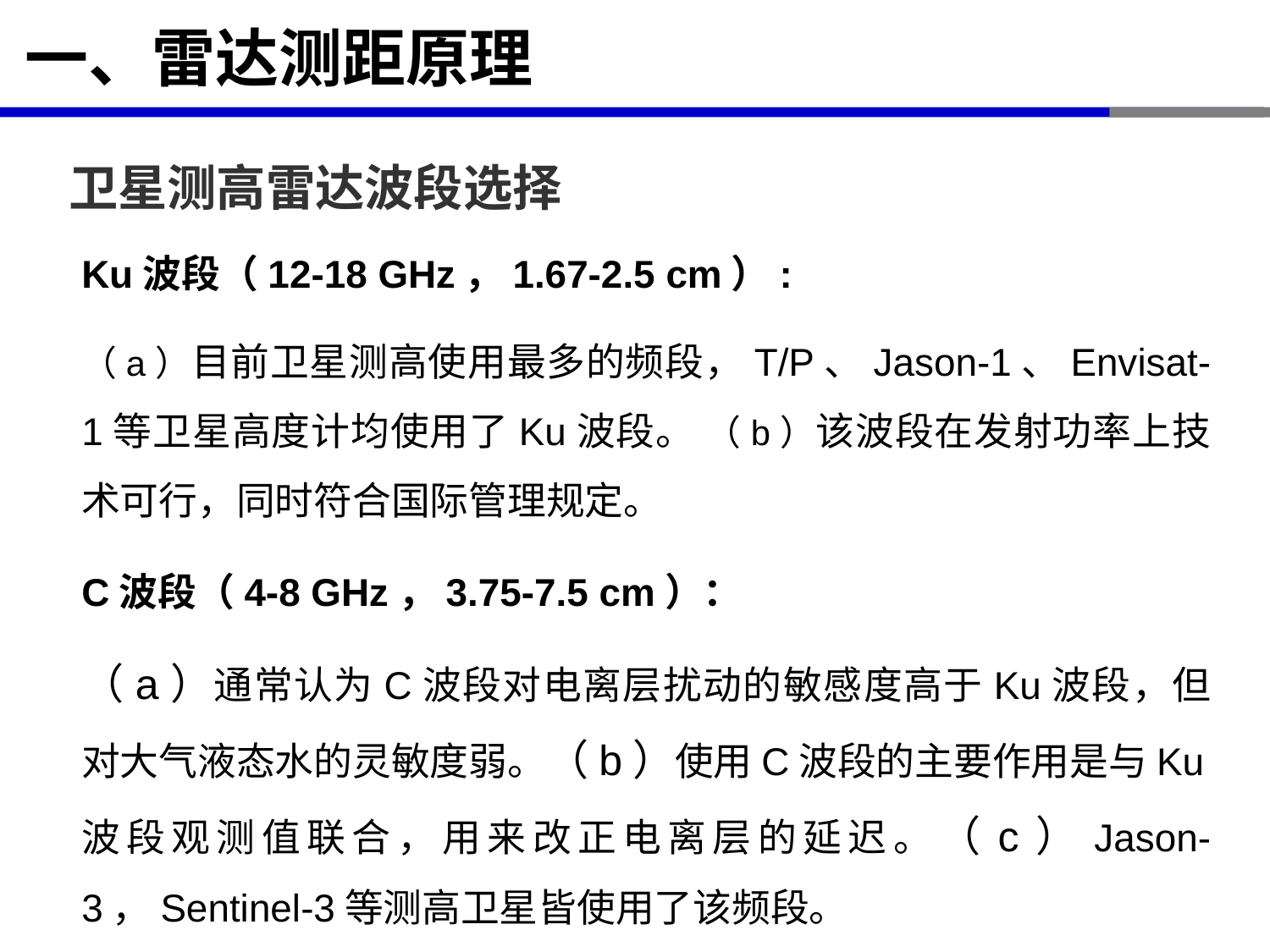

# 一、雷达测距原理
卫星测高雷达波段选择
Ku波段（12-18 GHz，1.67-2.5 cm）:
（a）目前卫星测高使用最多的频段，T/P、Jason-1、Envisat-1等卫星高度计均使用了Ku波段。 （b）该波段在发射功率上技术可行，同时符合国际管理规定。
C波段（4-8 GHz，3.75-7.5 cm）：
（a）通常认为C波段对电离层扰动的敏感度高于Ku波段，但对大气液态水的灵敏度弱。（b）使用C波段的主要作用是与Ku波段观测值联合，用来改正电离层的延迟。（c）Jason-3，Sentinel-3等测高卫星皆使用了该频段。